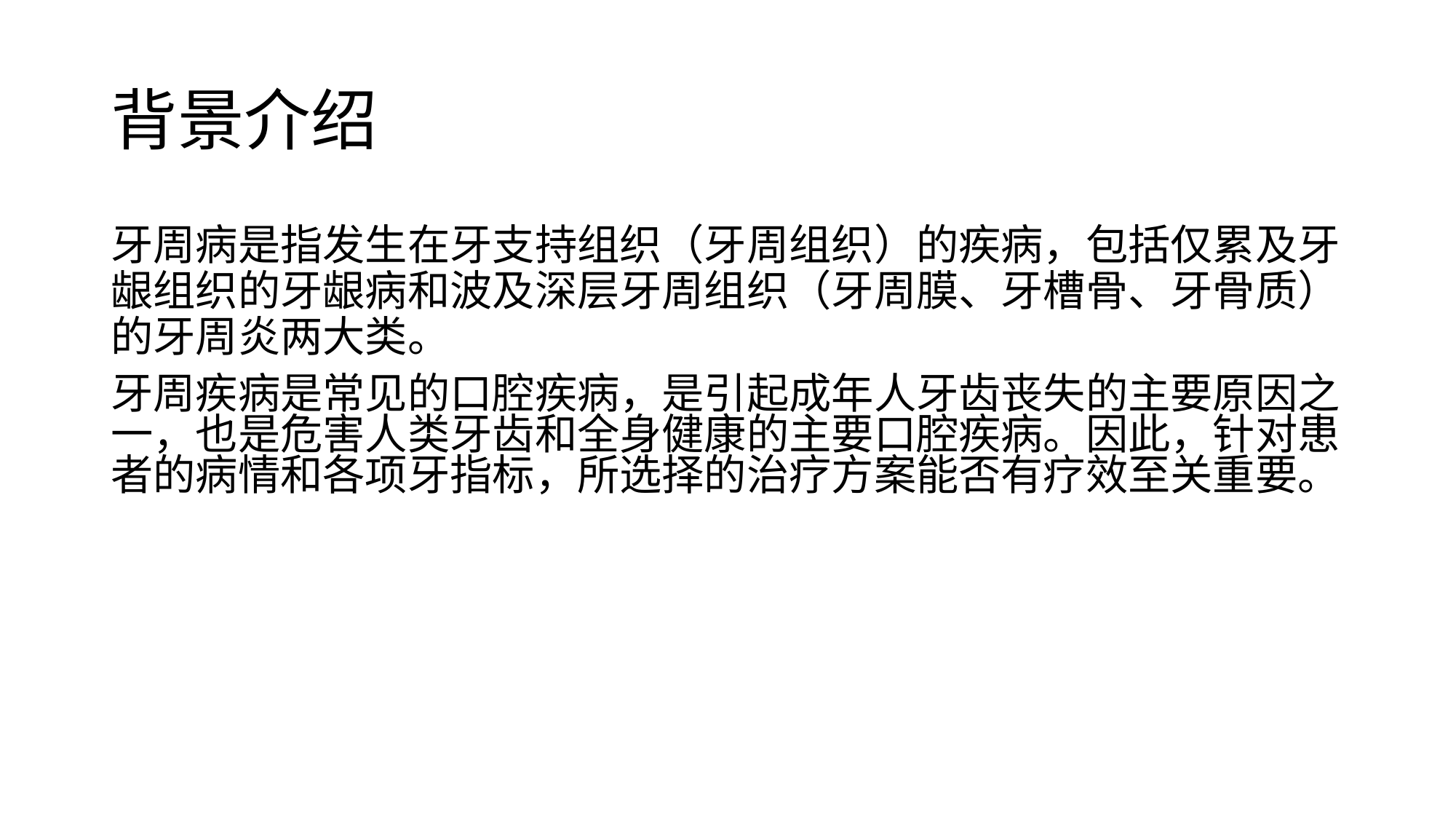

# 背景介绍
牙周病是指发生在牙支持组织（牙周组织）的疾病，包括仅累及牙龈组织的牙龈病和波及深层牙周组织（牙周膜、牙槽骨、牙骨质）的牙周炎两大类。
牙周疾病是常见的口腔疾病，是引起成年人牙齿丧失的主要原因之一，也是危害人类牙齿和全身健康的主要口腔疾病。因此，针对患者的病情和各项牙指标，所选择的治疗方案能否有疗效至关重要。
4